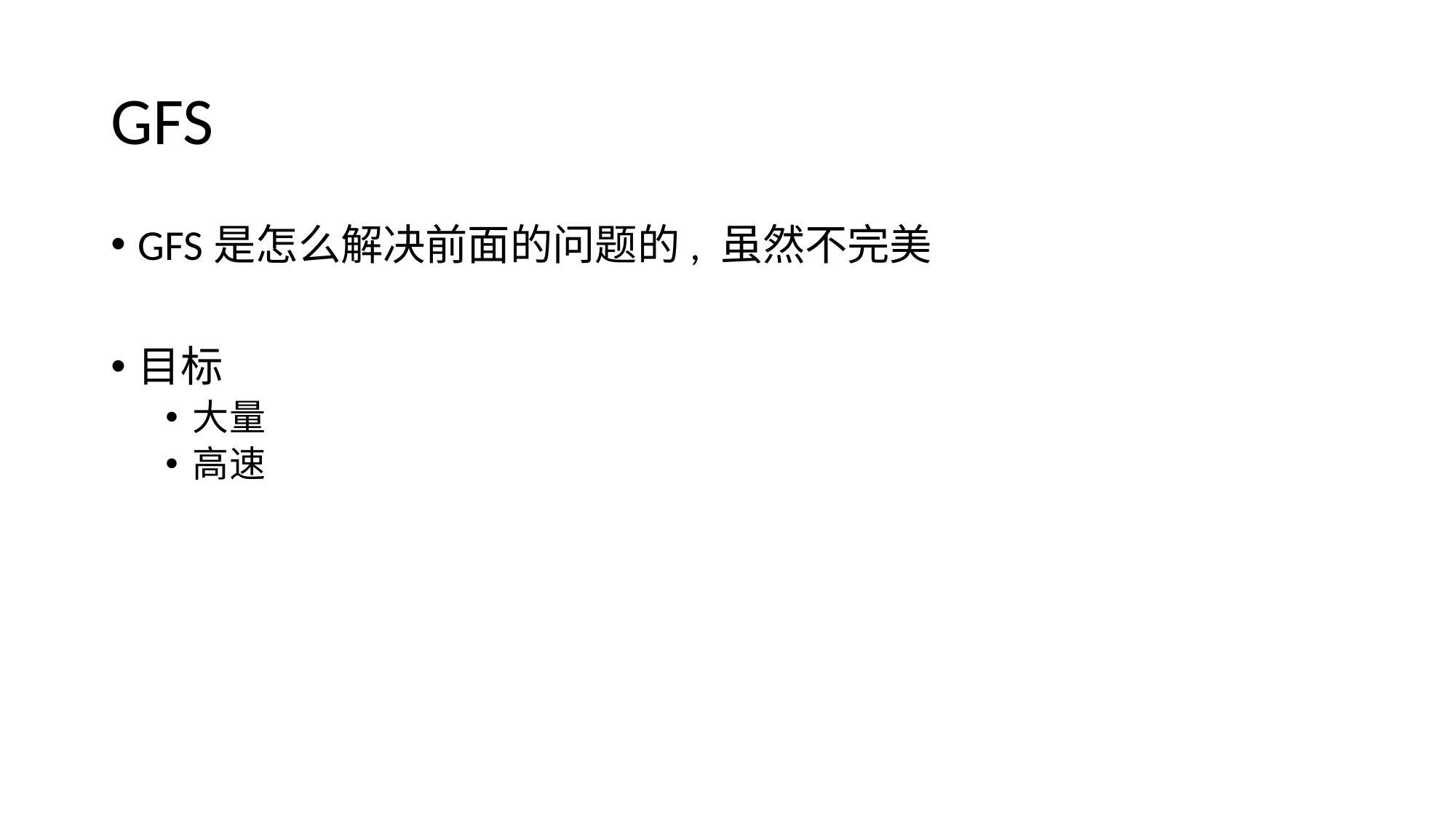

# GFS
GFS是怎么解决前面的问题的, 虽然不完美

目标
大量
高速